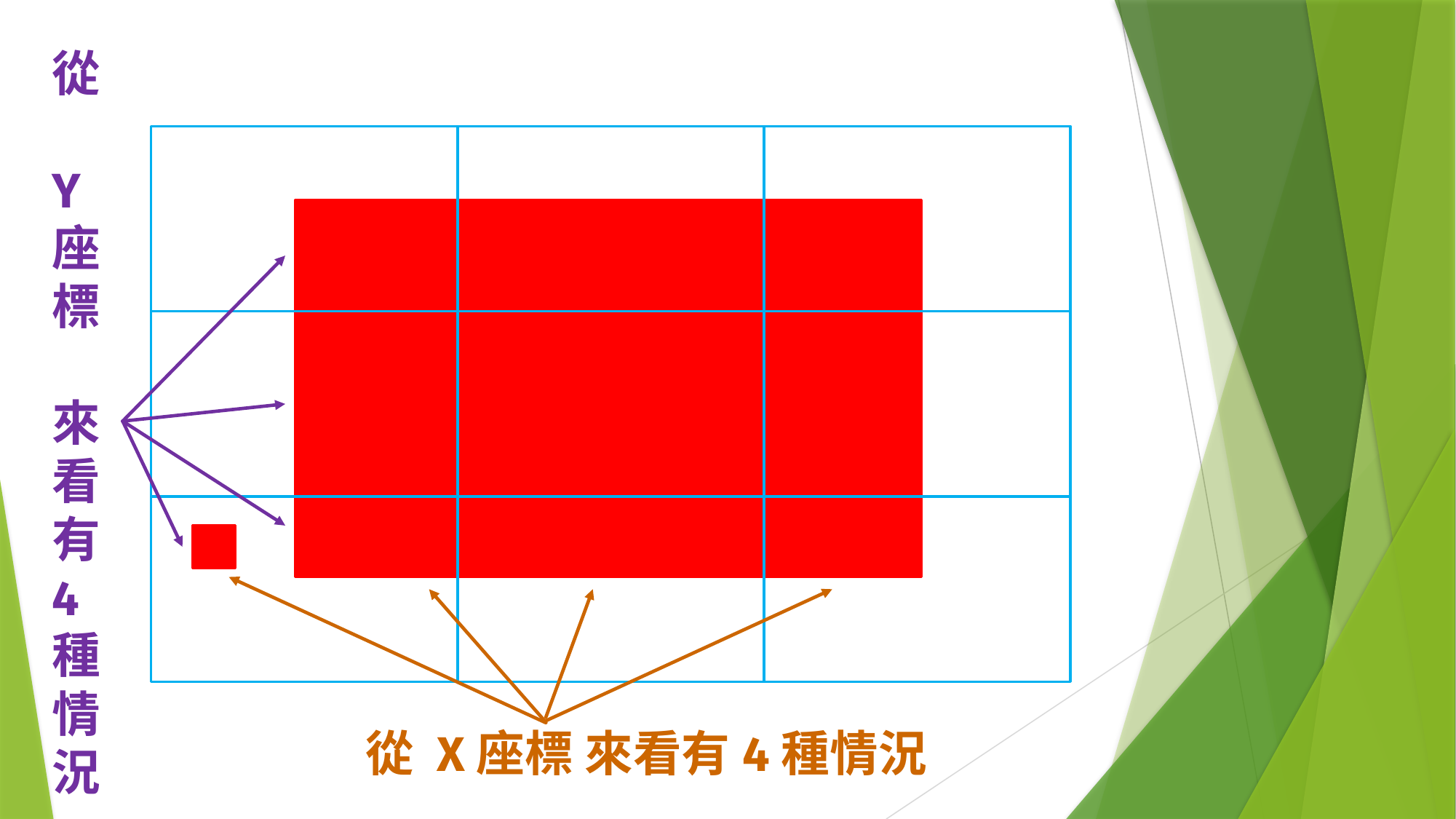

從

Y
座
標

來
看
有
4
種
情
況

從 X座標 來看有4種情況